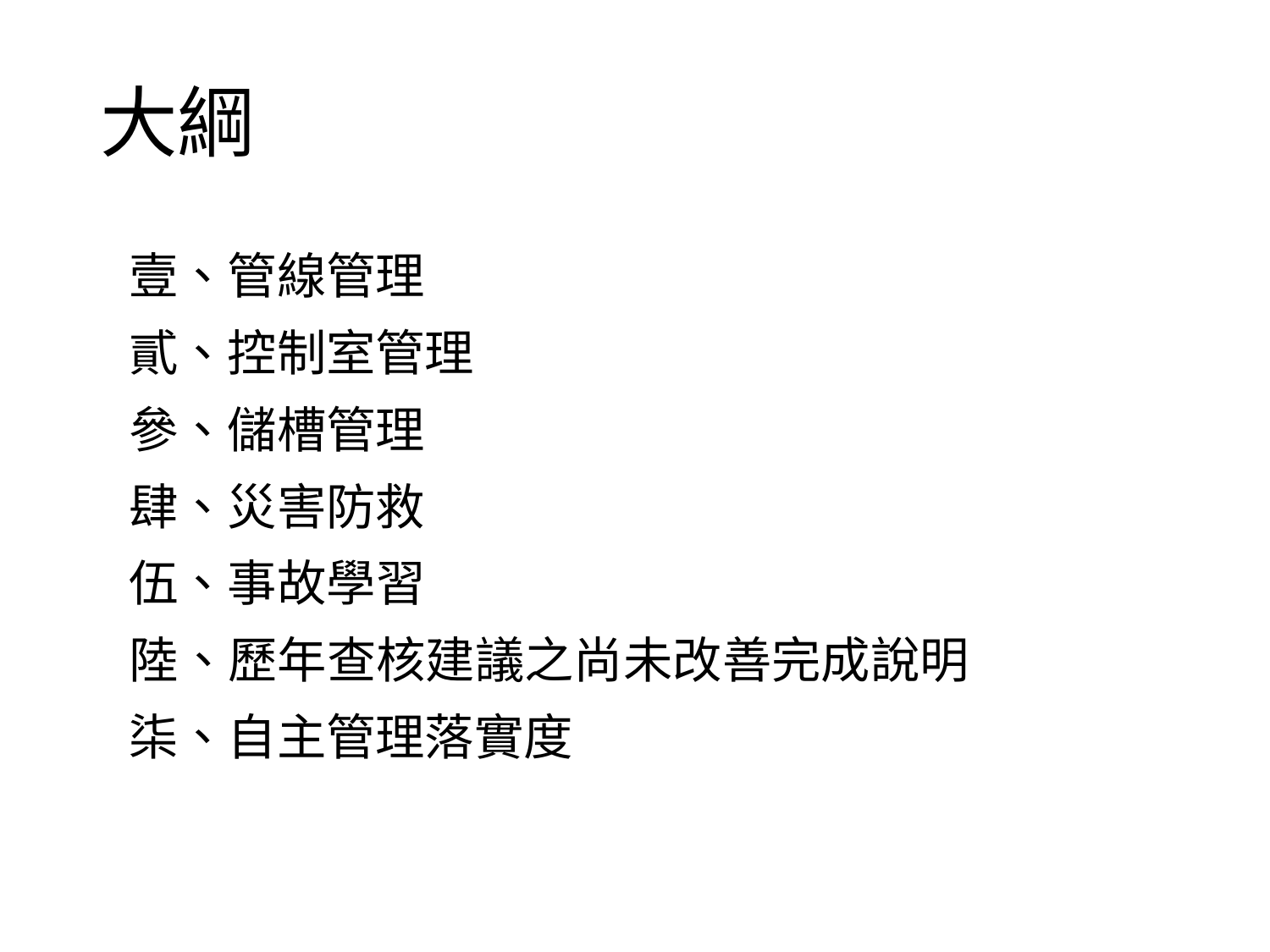

# 大綱
壹、管線管理
貳、控制室管理
參、儲槽管理
肆、災害防救
伍、事故學習
陸、歷年查核建議之尚未改善完成說明
柒、自主管理落實度